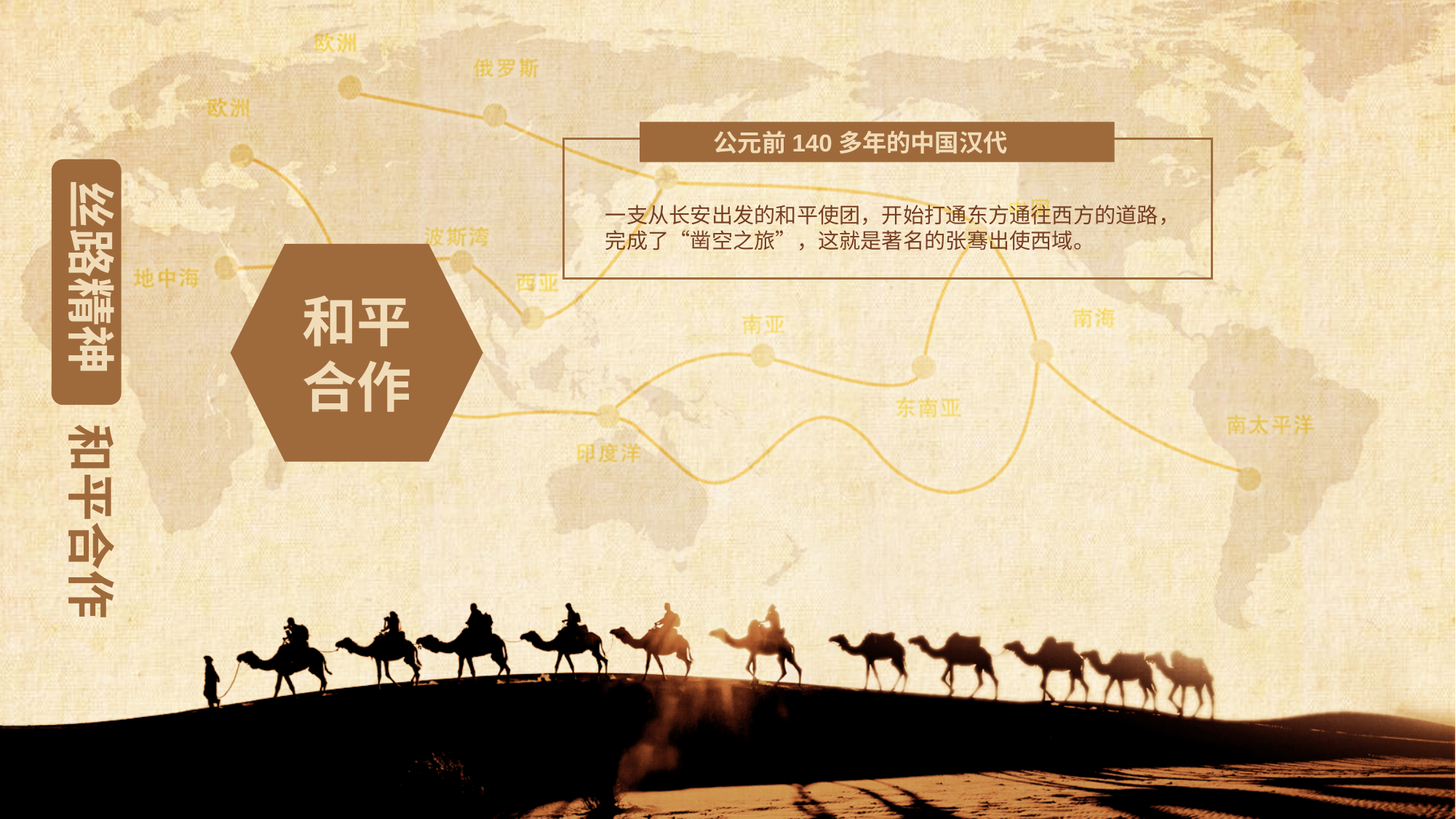

公元前140多年的中国汉代

丝路精神
一支从长安出发的和平使团，开始打通东方通往西方的道路，完成了“凿空之旅”，这就是著名的张骞出使西域。
和平合作
和平合作